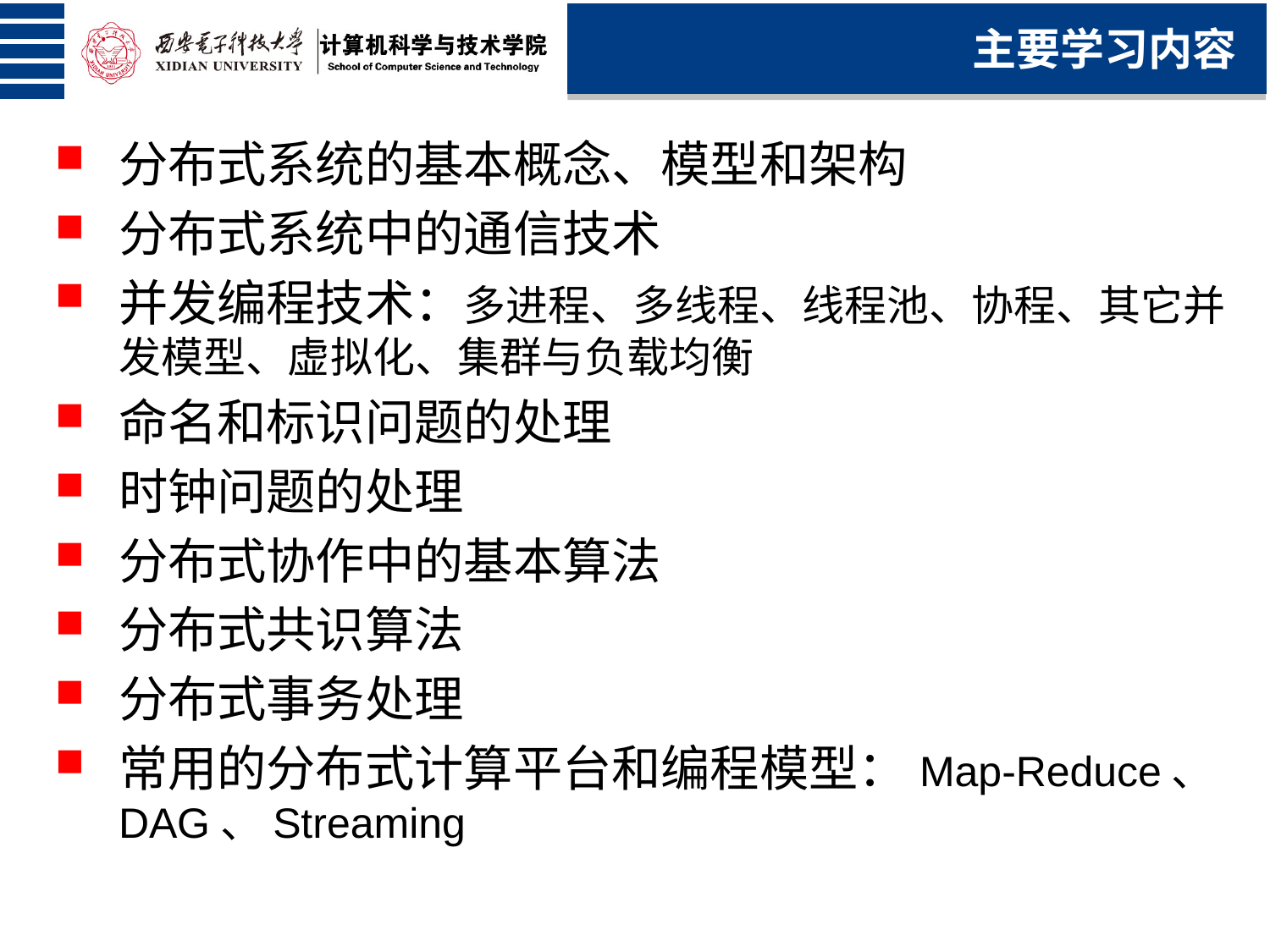

主要学习内容
分布式系统的基本概念、模型和架构
分布式系统中的通信技术
并发编程技术：多进程、多线程、线程池、协程、其它并发模型、虚拟化、集群与负载均衡
命名和标识问题的处理
时钟问题的处理
分布式协作中的基本算法
分布式共识算法
分布式事务处理
常用的分布式计算平台和编程模型：Map-Reduce、DAG、Streaming